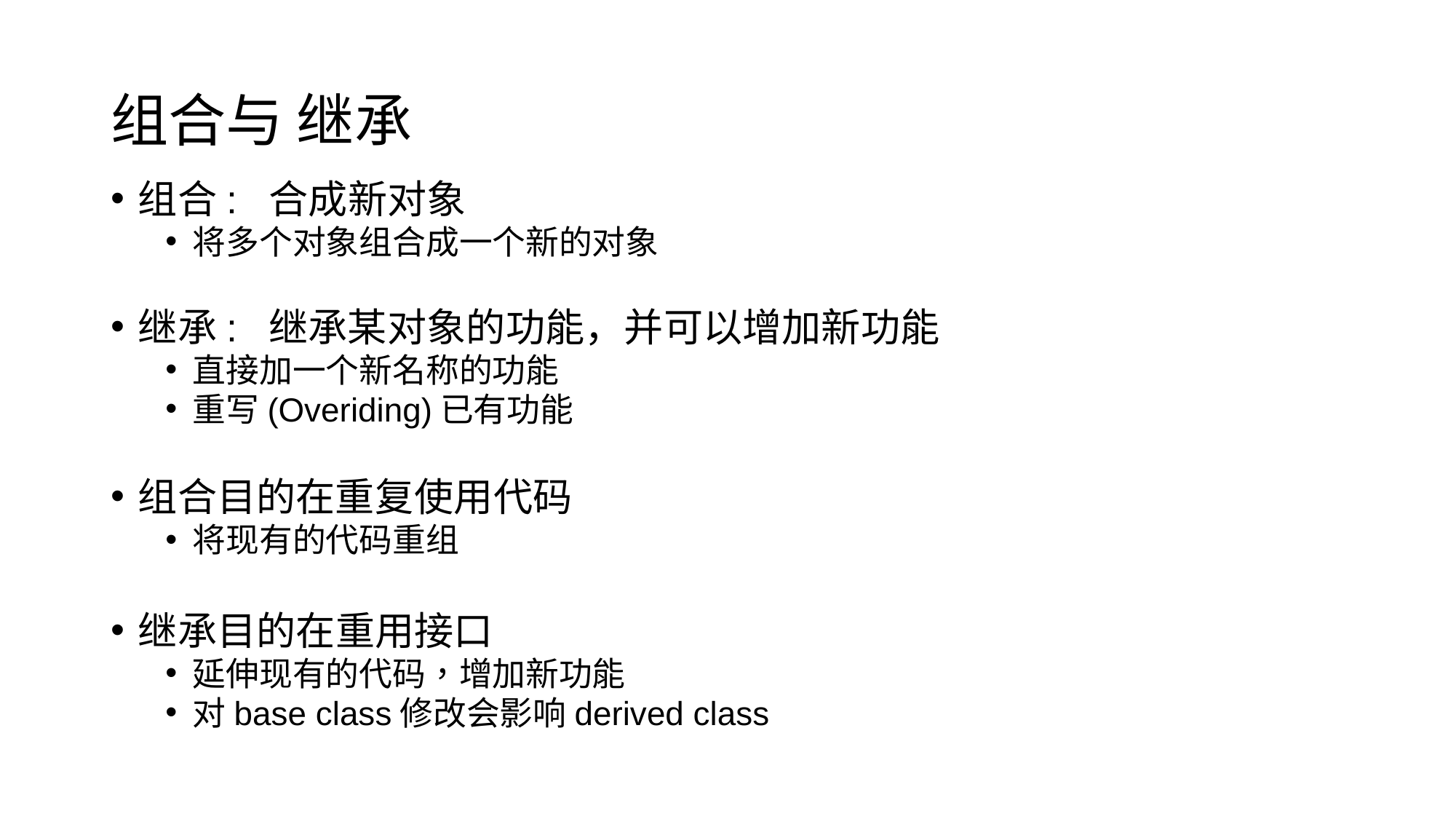

# 组合与 继承
组合:  合成新对象
将多个对象组合成一个新的对象

继承:  继承某对象的功能，并可以增加新功能
直接加一个新名称的功能
重写(Overiding)已有功能

组合目的在重复使用代码
将现有的代码重组

继承目的在重用接口
延伸现有的代码，增加新功能
对base class修改会影响derived class